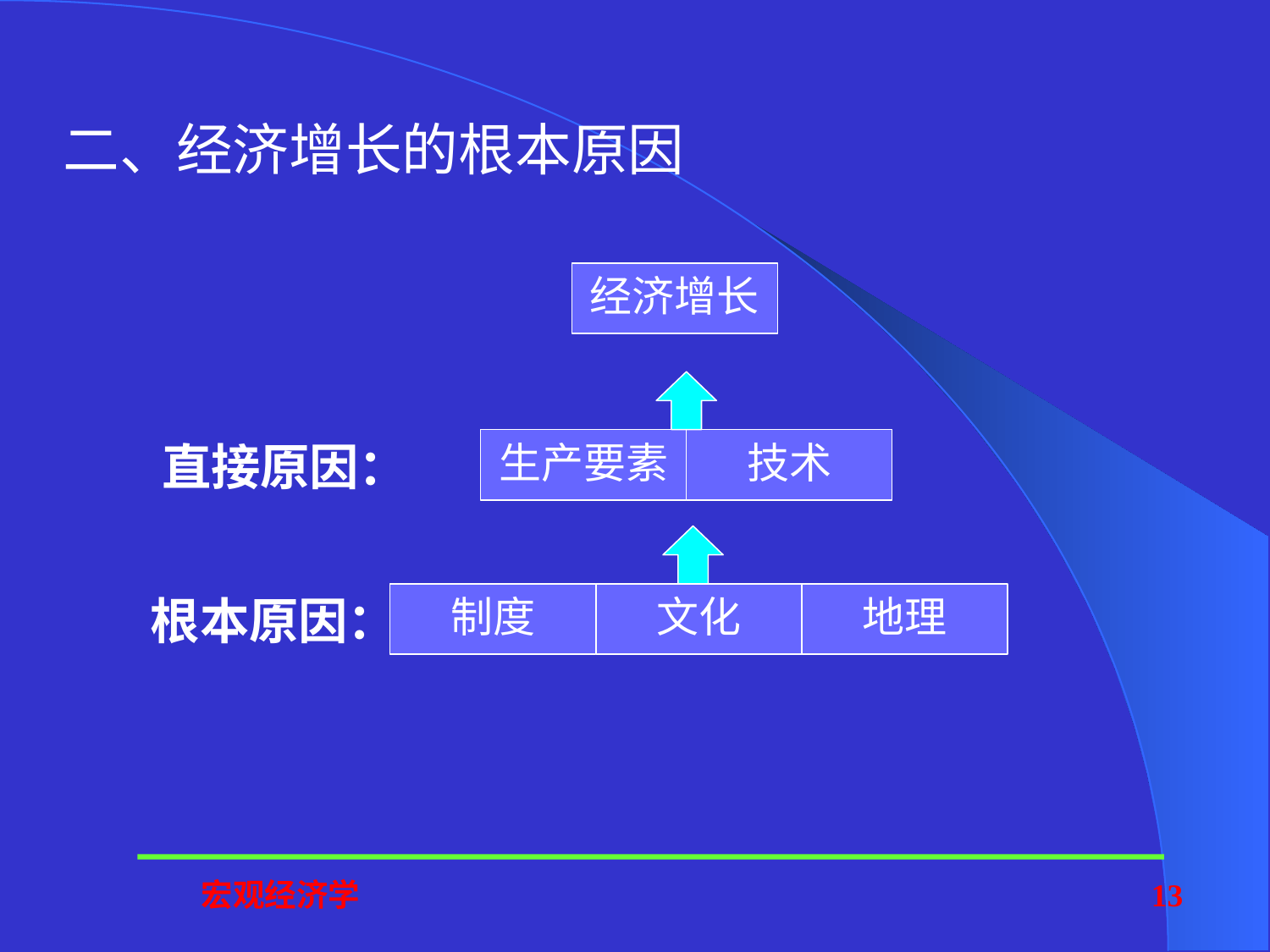

二、经济增长的根本原因
经济增长

直接原因：
生产要素
技术

根本原因：
制度
文化
地理